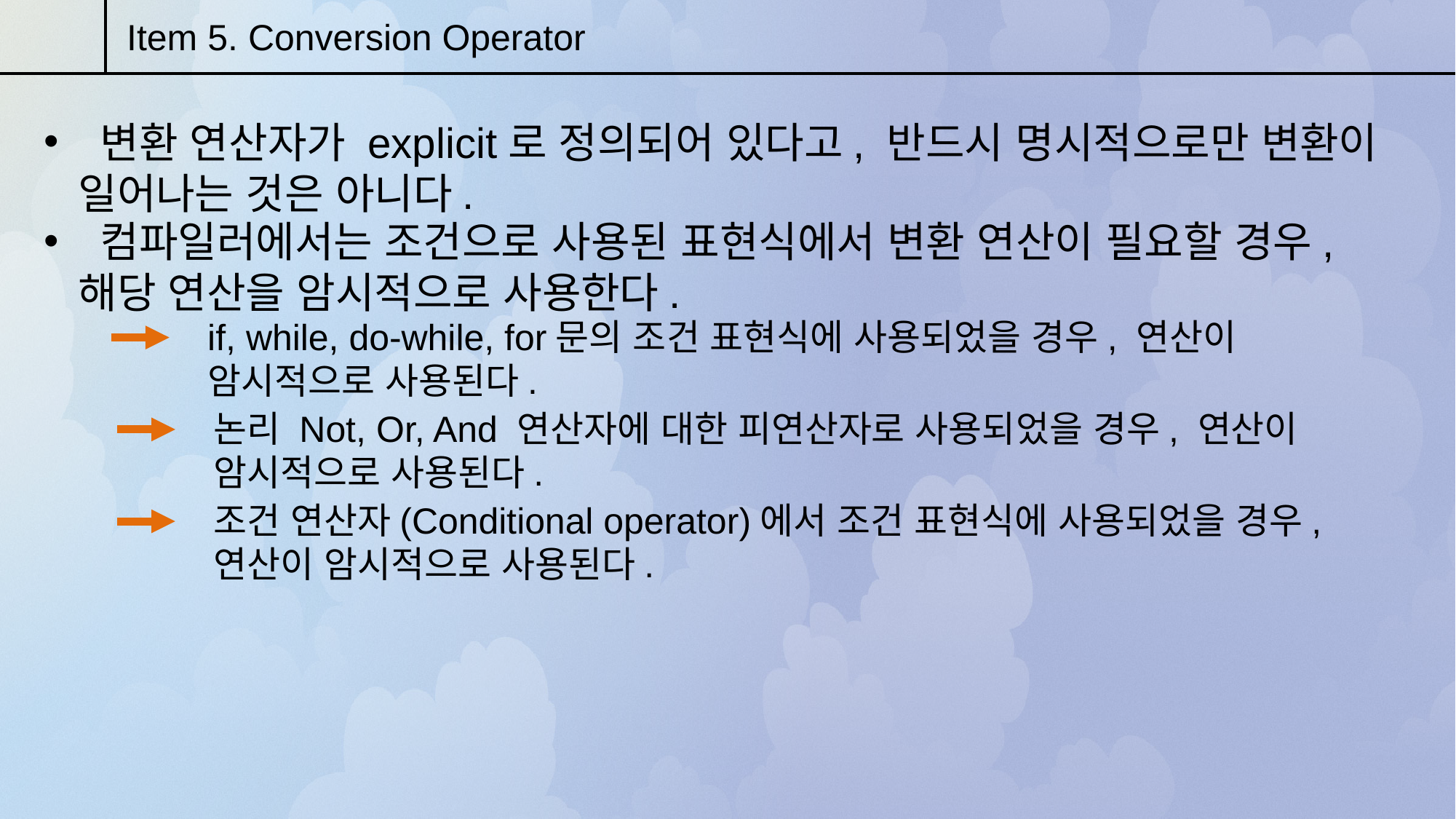

Item 5. Conversion Operator
 변환 연산자가 explicit로 정의되어 있다고, 반드시 명시적으로만 변환이 일어나는 것은 아니다.
 컴파일러에서는 조건으로 사용된 표현식에서 변환 연산이 필요할 경우, 해당 연산을 암시적으로 사용한다.
if, while, do-while, for문의 조건 표현식에 사용되었을 경우, 연산이 암시적으로 사용된다.
논리 Not, Or, And 연산자에 대한 피연산자로 사용되었을 경우, 연산이 암시적으로 사용된다.
조건 연산자(Conditional operator)에서 조건 표현식에 사용되었을 경우, 연산이 암시적으로 사용된다.